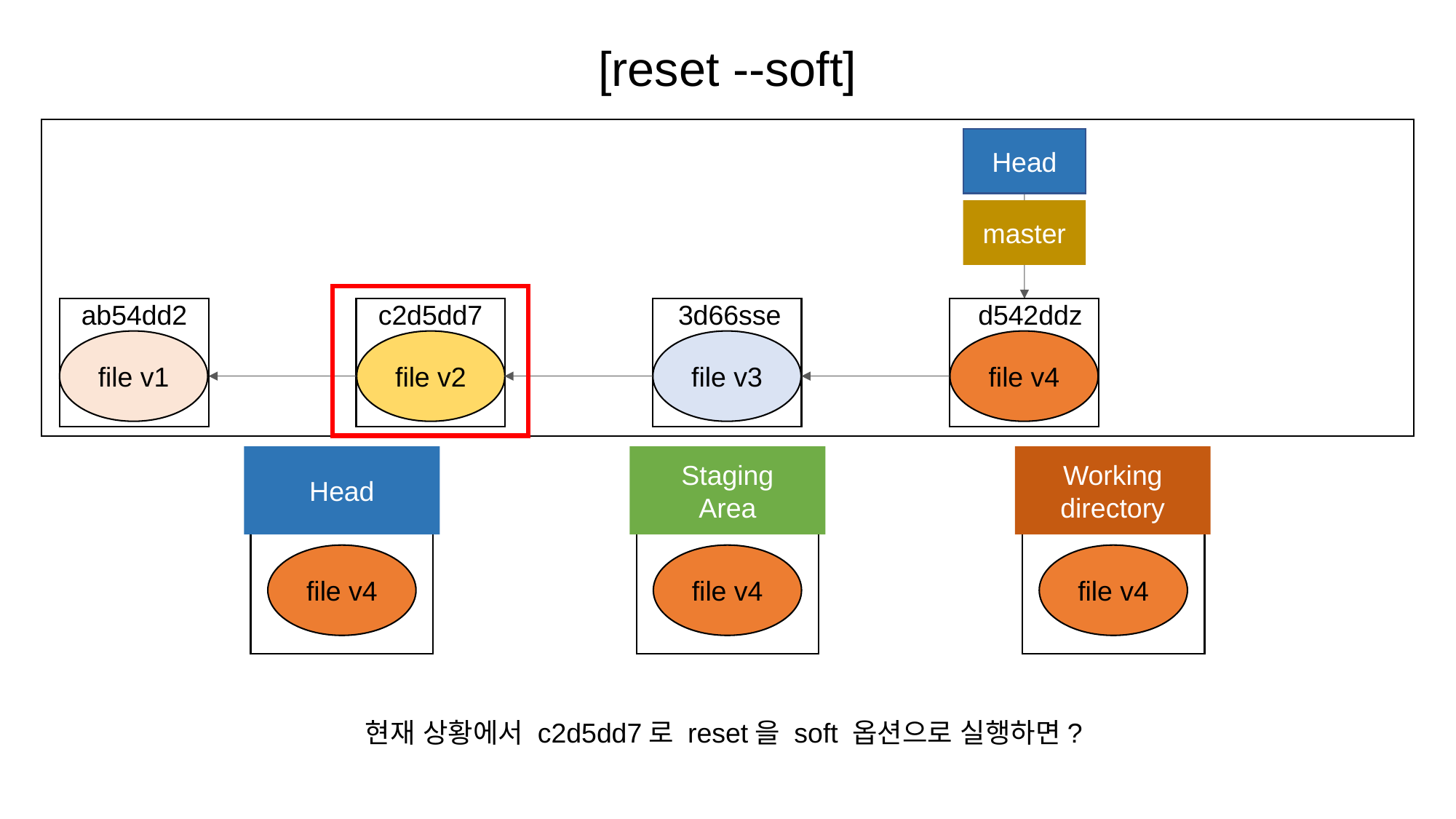

[reset --soft]

Head
master

ab54dd2

file v1
c2d5dd7
3d66sse
d542ddz

file v2
file v3
file v4
Head
Staging
Area
Working
directory

file v4
file v4
file v4
현재 상황에서 c2d5dd7로 reset을 soft 옵션으로 실행하면?